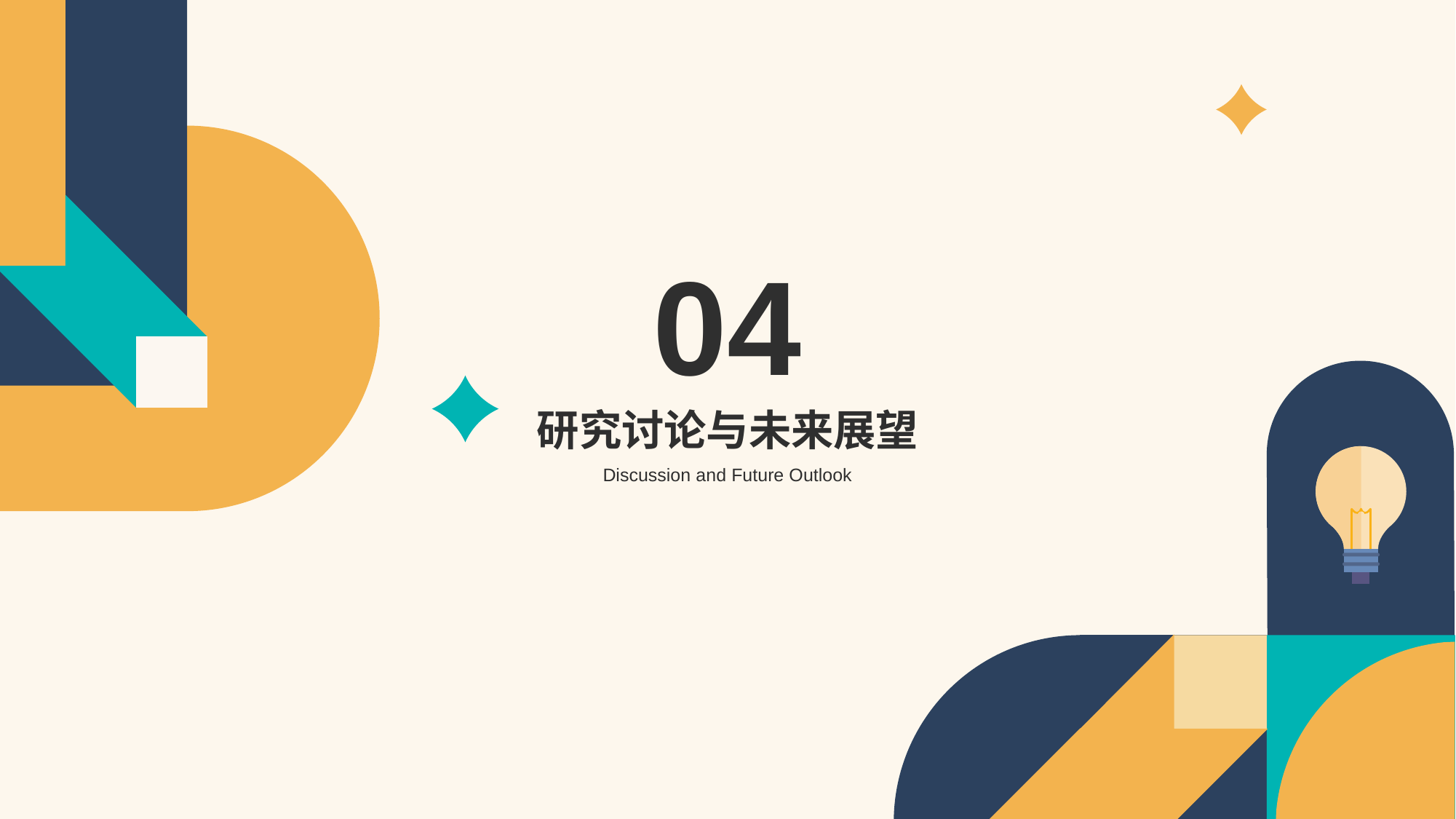

04
# 研究讨论与未来展望
Discussion and Future Outlook